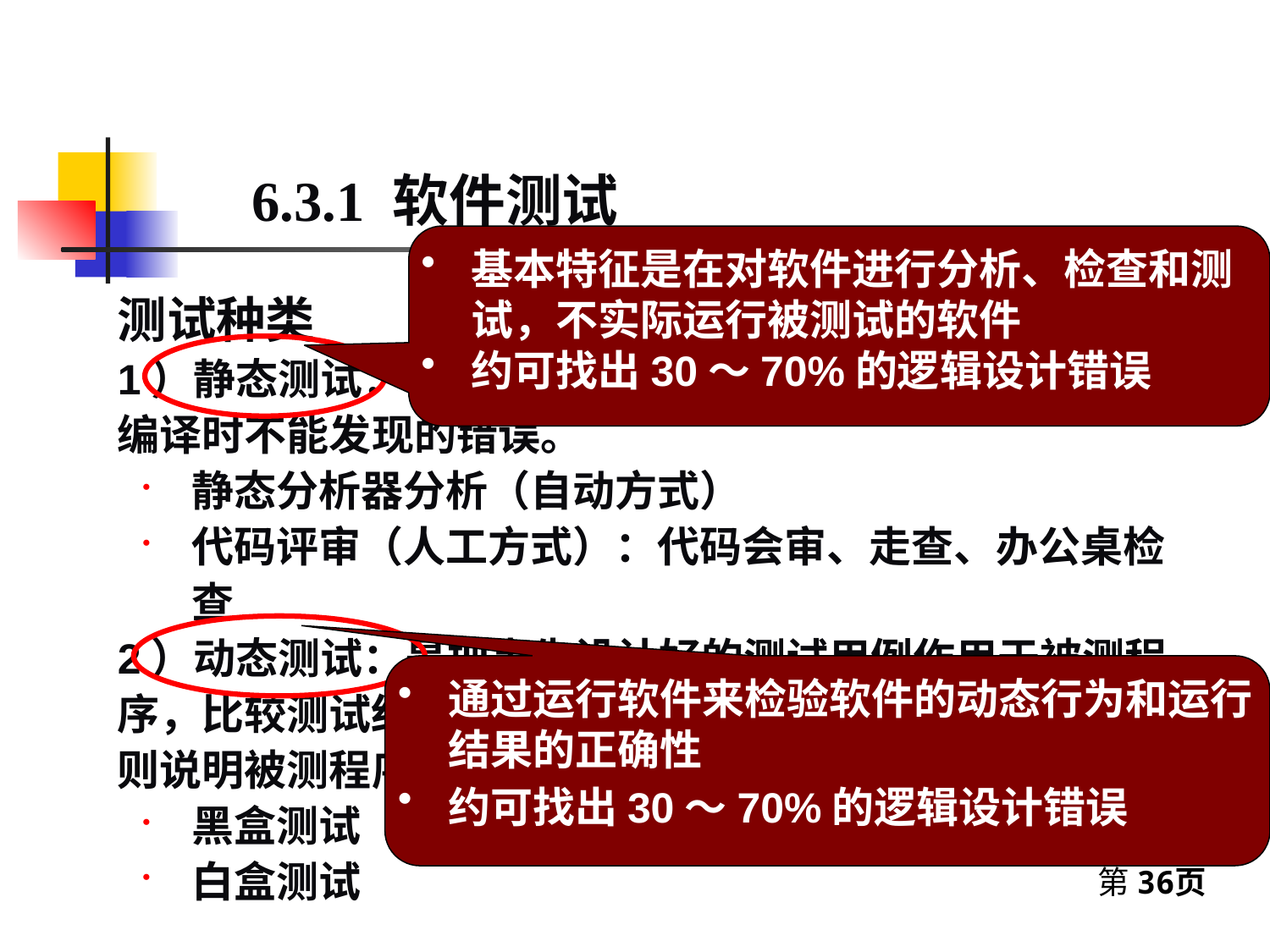

6.3.1 软件测试
基本特征是在对软件进行分析、检查和测试，不实际运行被测试的软件
约可找出30～70%的逻辑设计错误

测试种类
1）静态测试：目的是通过对程序静态结构的检查，找出编译时不能发现的错误。
静态分析器分析（自动方式）
代码评审（人工方式）：代码会审、走查、办公桌检查
2）动态测试：是把事先设计好的测试用例作用于被测程序，比较测试结果和预期的结果是否一致，如果不一致，则说明被测程序可能存在错误。
黑盒测试
白盒测试

通过运行软件来检验软件的动态行为和运行结果的正确性
约可找出30～70%的逻辑设计错误